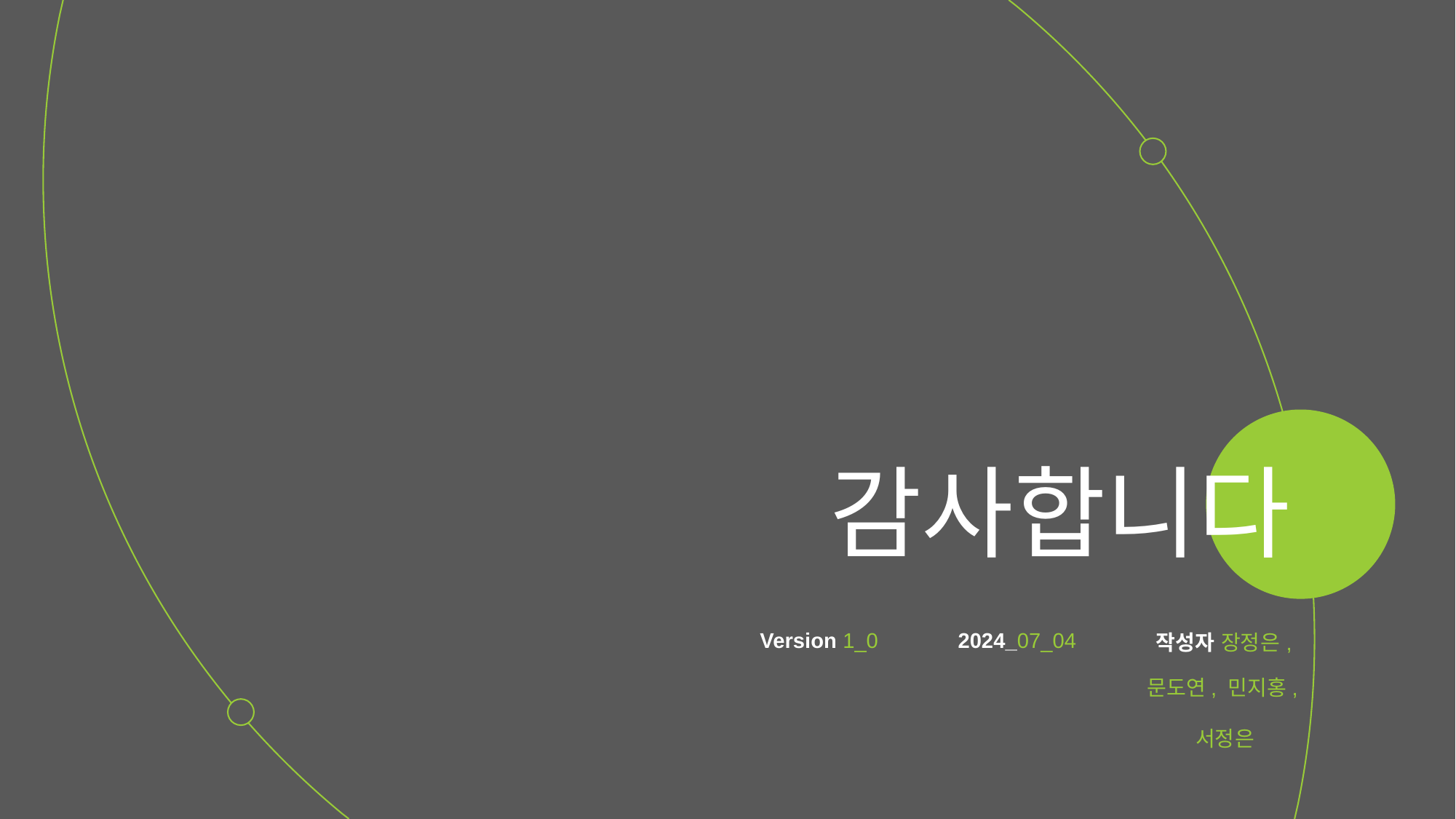

감사합니다
| Version 1\_0 | 2024\_07\_04 | 작성자 장정은, |
| --- | --- | --- |
문도연, 민지홍,

 서정은